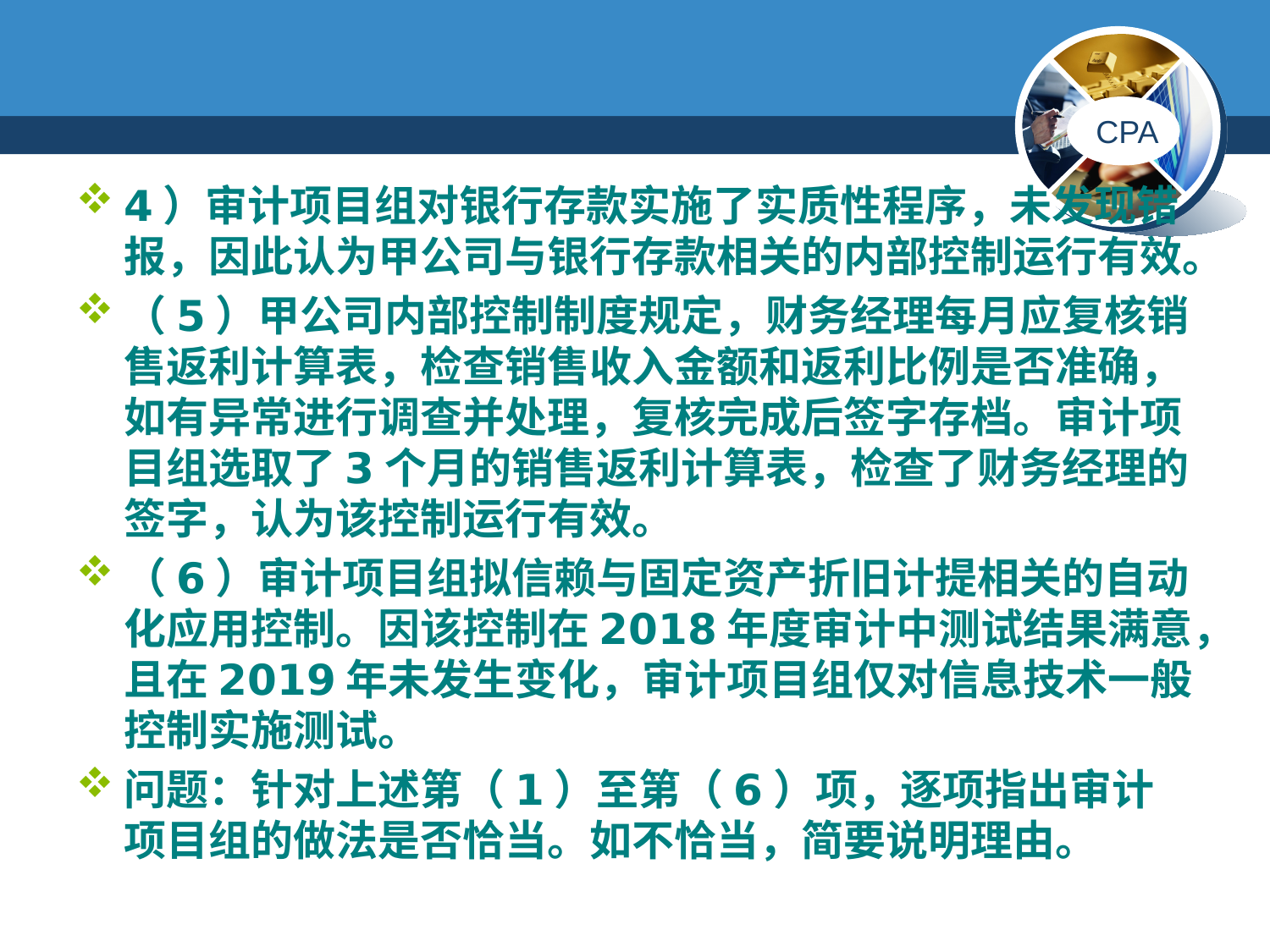

#
4）审计项目组对银行存款实施了实质性程序，未发现错报，因此认为甲公司与银行存款相关的内部控制运行有效。
（5）甲公司内部控制制度规定，财务经理每月应复核销售返利计算表，检查销售收入金额和返利比例是否准确，如有异常进行调查并处理，复核完成后签字存档。审计项目组选取了3个月的销售返利计算表，检查了财务经理的签字，认为该控制运行有效。
（6）审计项目组拟信赖与固定资产折旧计提相关的自动化应用控制。因该控制在2018年度审计中测试结果满意，且在2019年未发生变化，审计项目组仅对信息技术一般控制实施测试。
问题：针对上述第（1）至第（6）项，逐项指出审计项目组的做法是否恰当。如不恰当，简要说明理由。